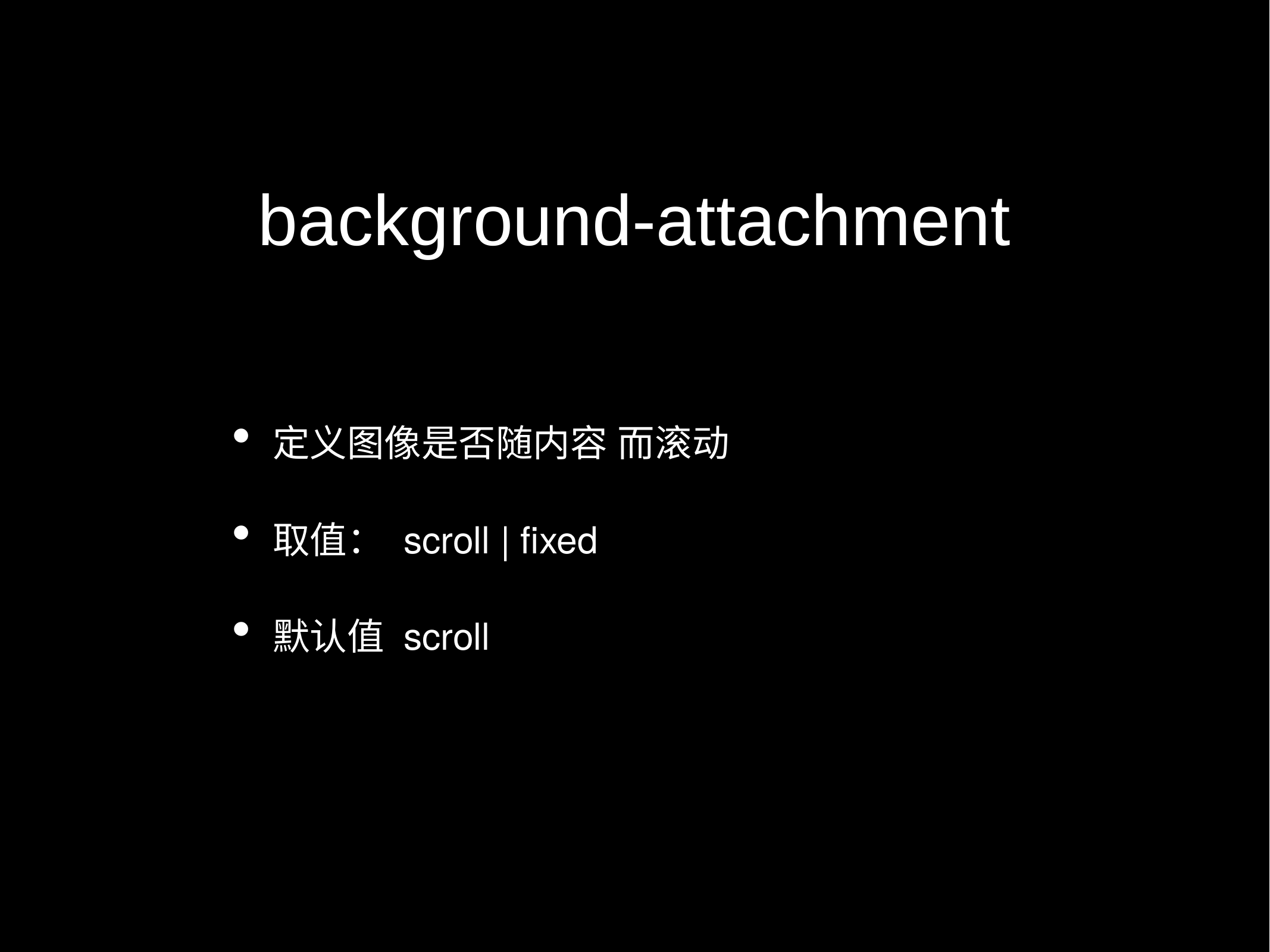

# background-attachment
定义图像是否随内容 而滚动
取值： scroll | fixed
默认值 scroll